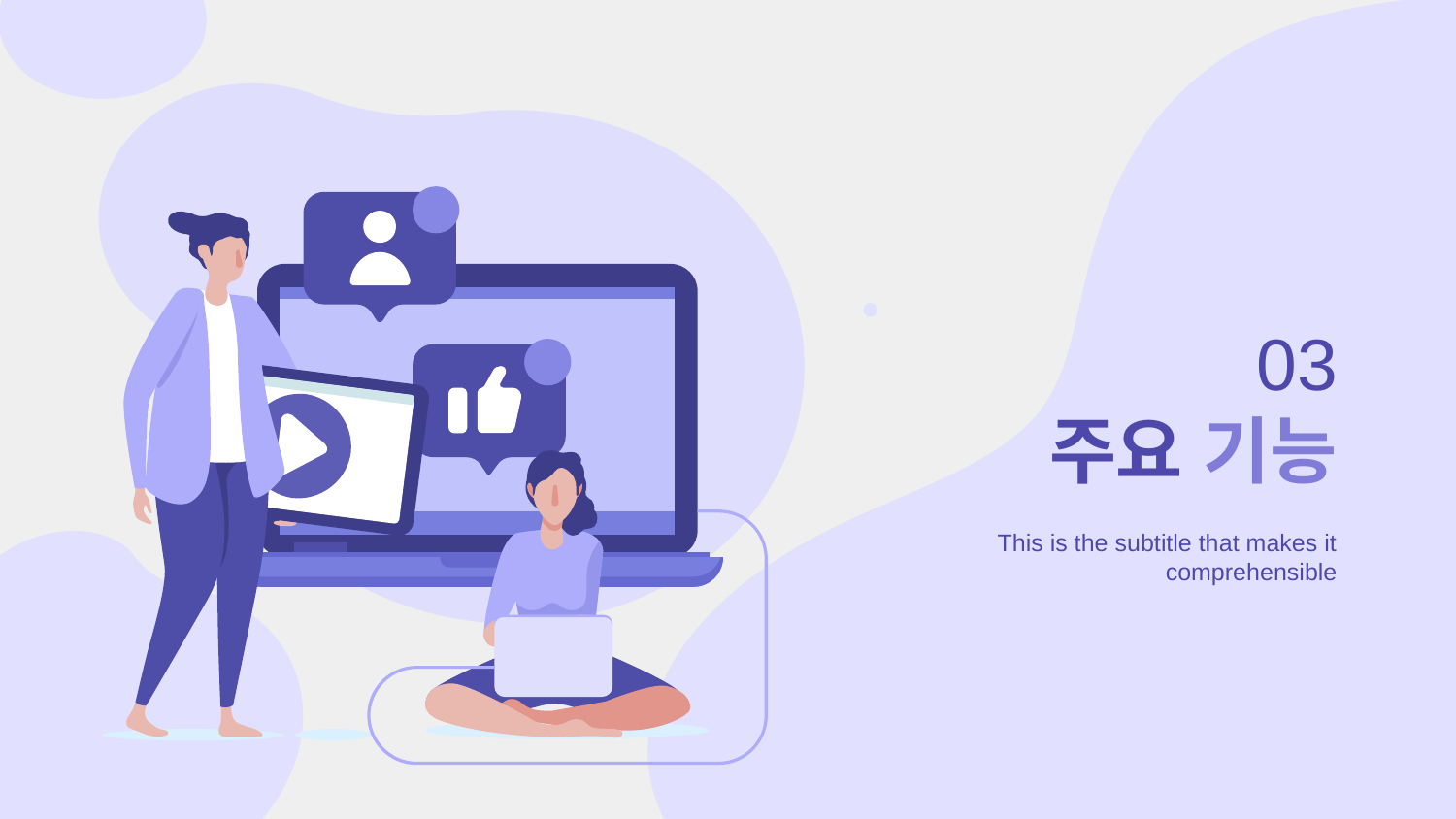

# 03 주요 기능
This is the subtitle that makes it comprehensible